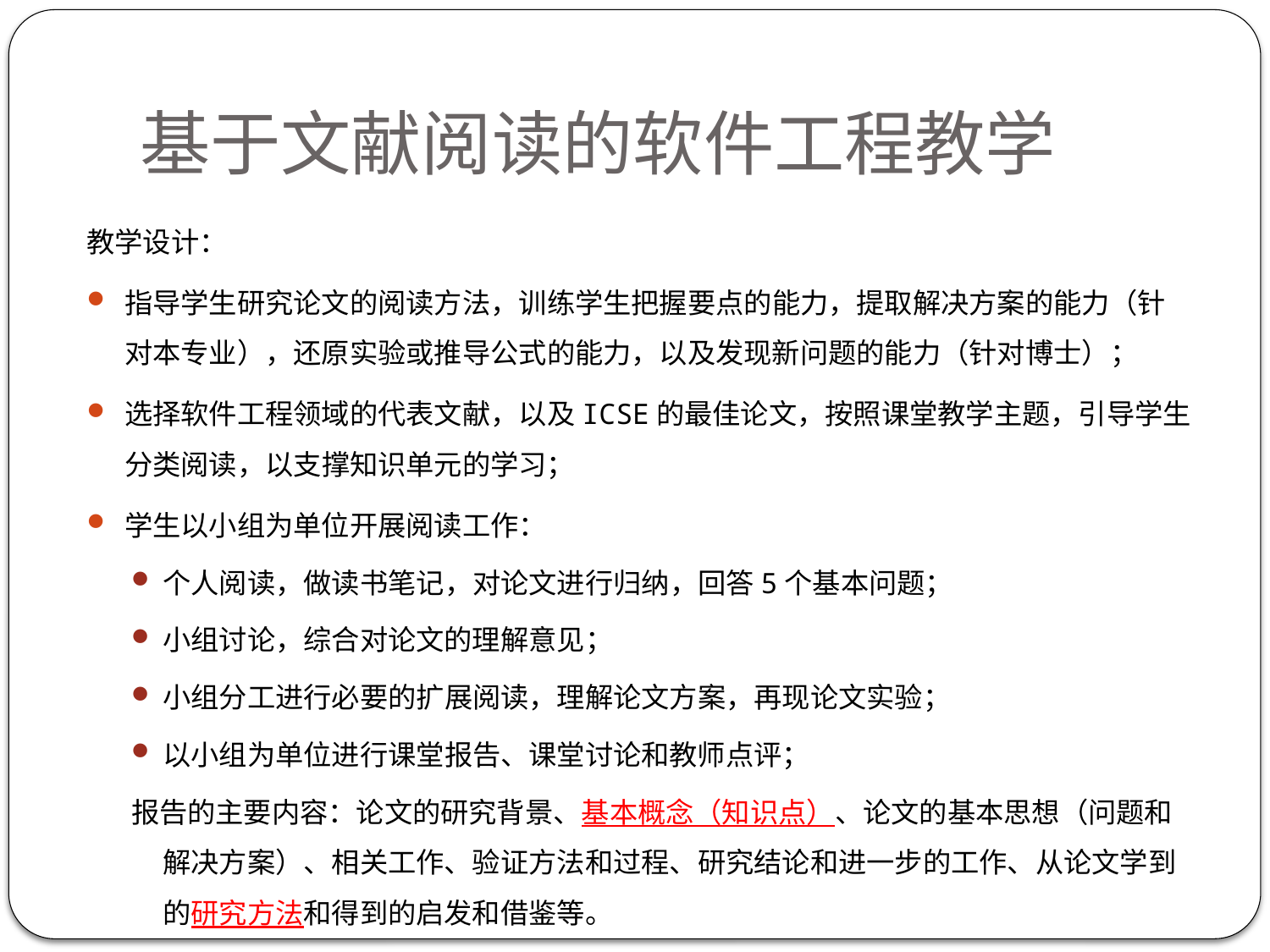

# 基于文献阅读的软件工程教学
教学设计：
指导学生研究论文的阅读方法，训练学生把握要点的能力，提取解决方案的能力（针对本专业），还原实验或推导公式的能力，以及发现新问题的能力（针对博士）；
选择软件工程领域的代表文献，以及ICSE的最佳论文，按照课堂教学主题，引导学生分类阅读，以支撑知识单元的学习；
学生以小组为单位开展阅读工作：
个人阅读，做读书笔记，对论文进行归纳，回答5个基本问题；
小组讨论，综合对论文的理解意见；
小组分工进行必要的扩展阅读，理解论文方案，再现论文实验；
以小组为单位进行课堂报告、课堂讨论和教师点评；
报告的主要内容：论文的研究背景、基本概念（知识点）、论文的基本思想（问题和解决方案）、相关工作、验证方法和过程、研究结论和进一步的工作、从论文学到的研究方法和得到的启发和借鉴等。